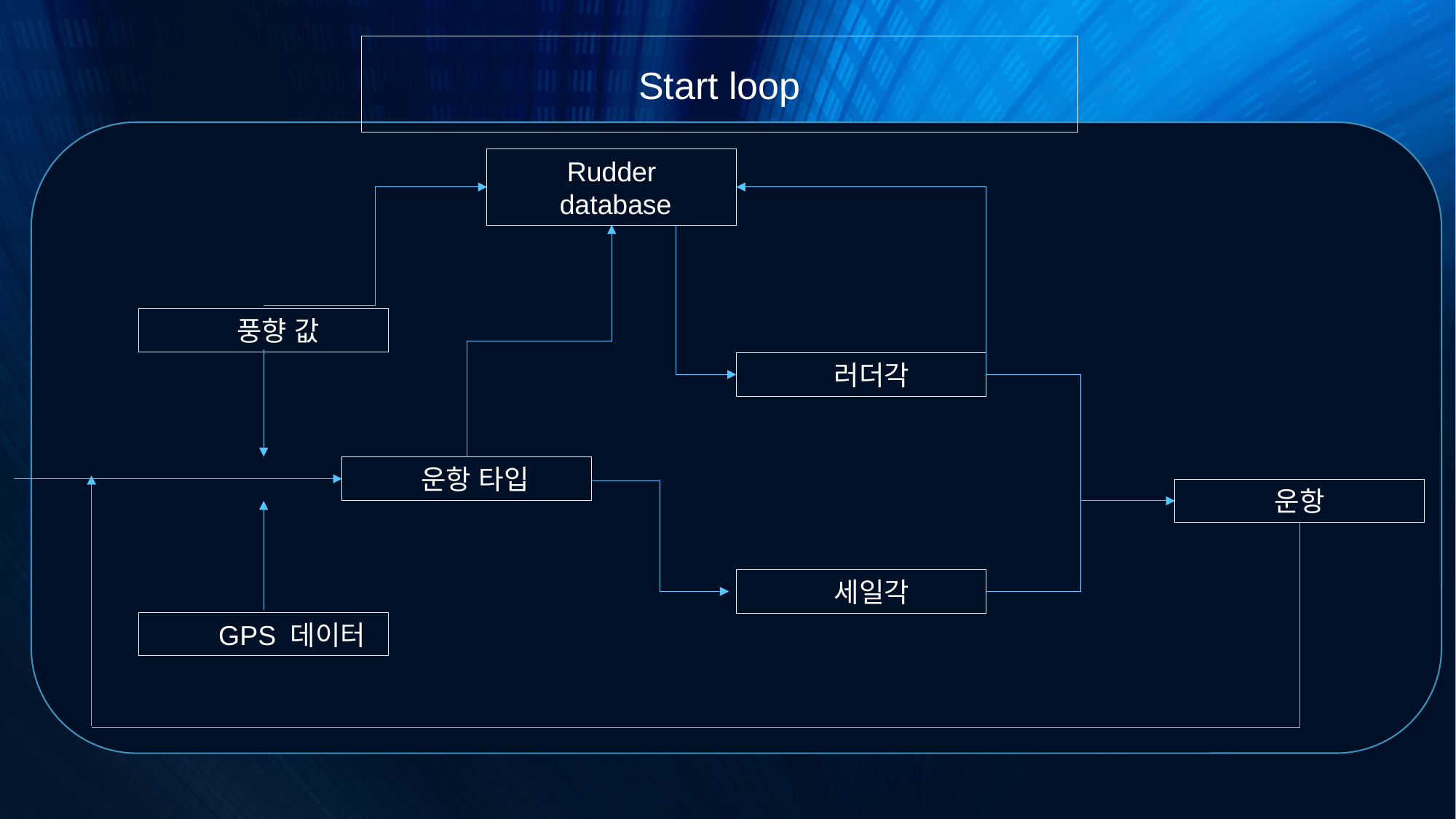

Start loop

Rudder
 database
             풍향 값
             러더각
          운항 타입
운항
             세일각
         GPS 데이터